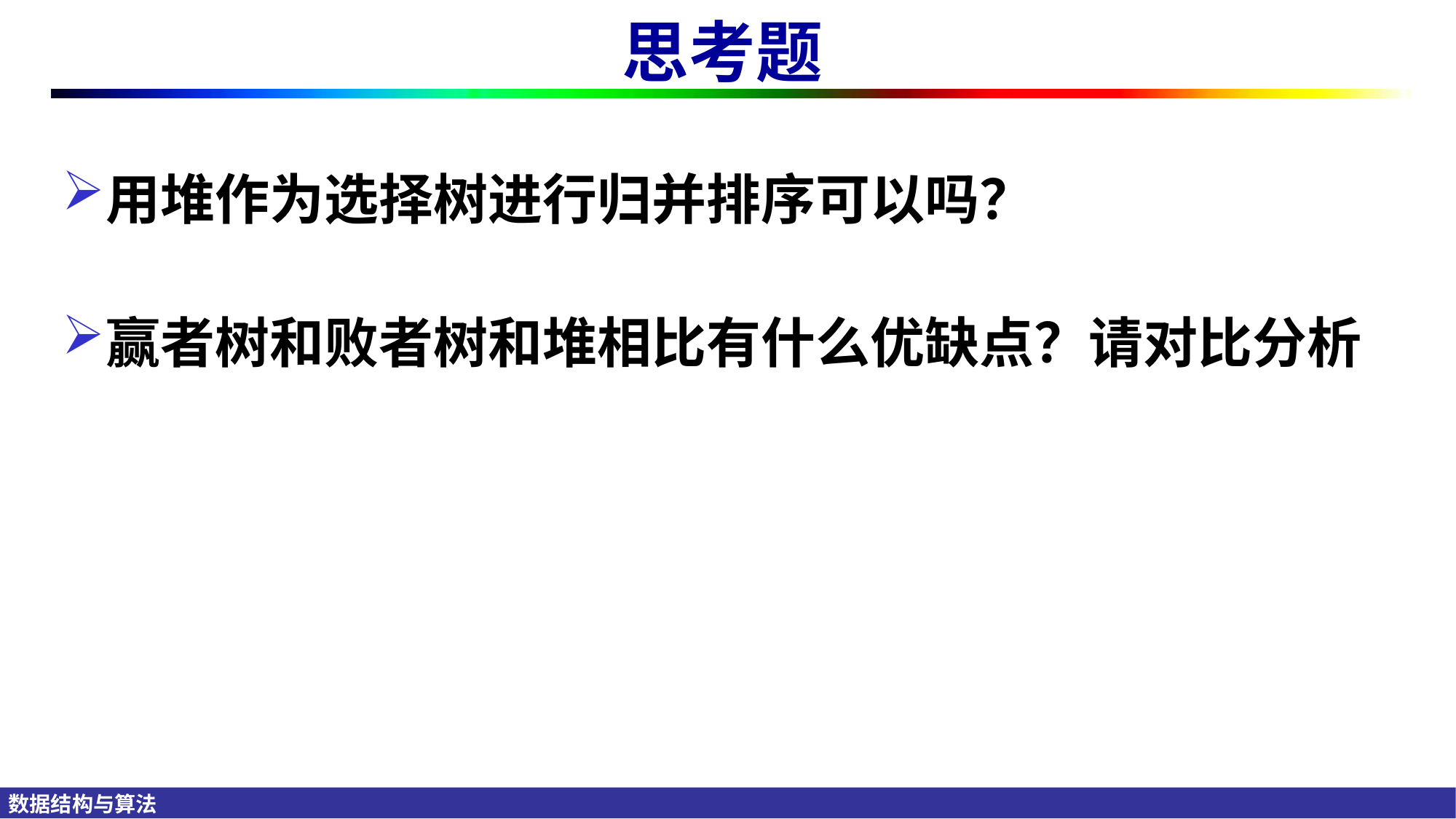

# 思考题
用堆作为选择树进行归并排序可以吗？
赢者树和败者树和堆相比有什么优缺点？请对比分析